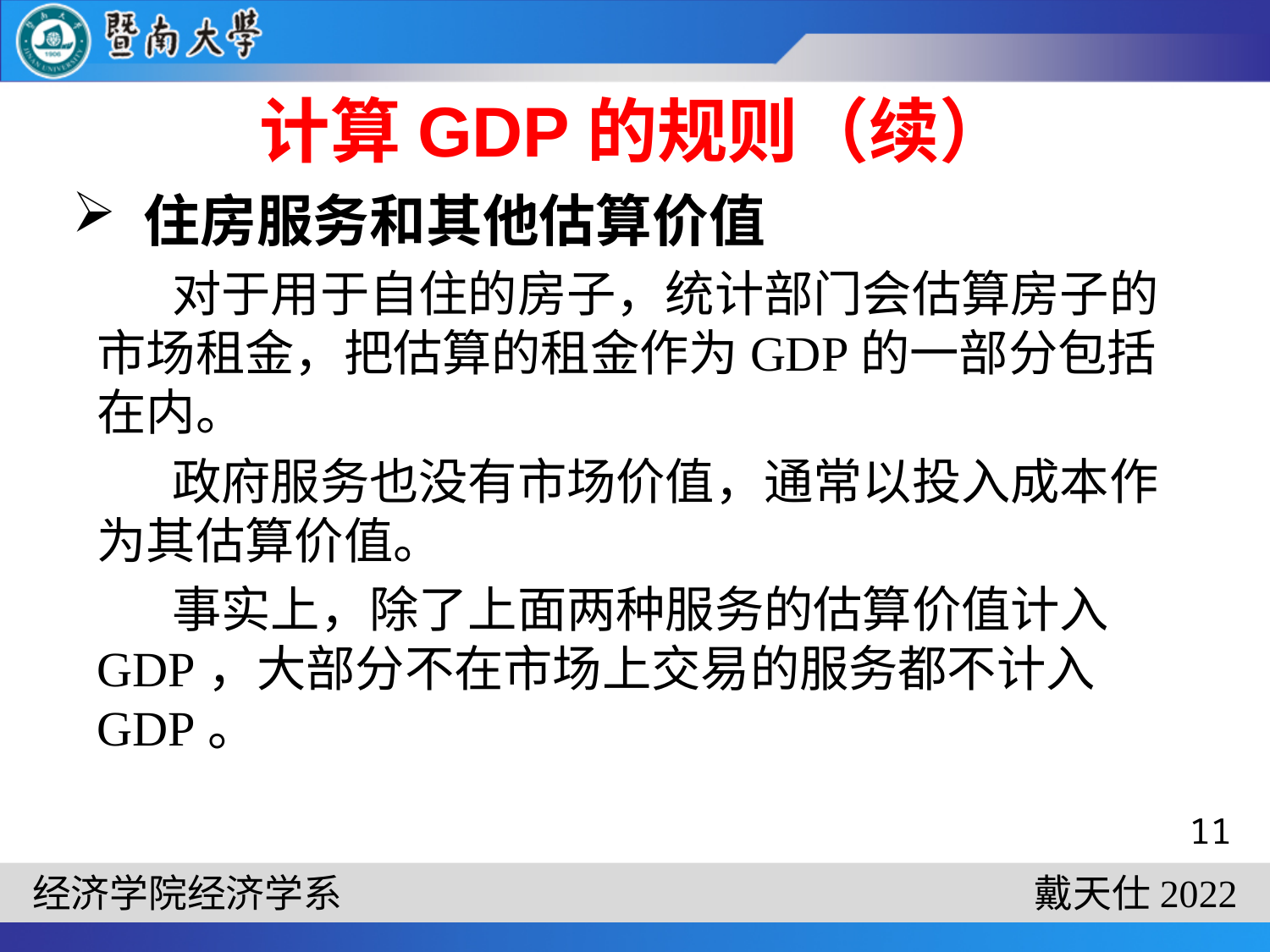

# 计算GDP的规则（续）
住房服务和其他估算价值
对于用于自住的房子，统计部门会估算房子的市场租金，把估算的租金作为GDP的一部分包括在内。
政府服务也没有市场价值，通常以投入成本作为其估算价值。
事实上，除了上面两种服务的估算价值计入GDP，大部分不在市场上交易的服务都不计入GDP。
11